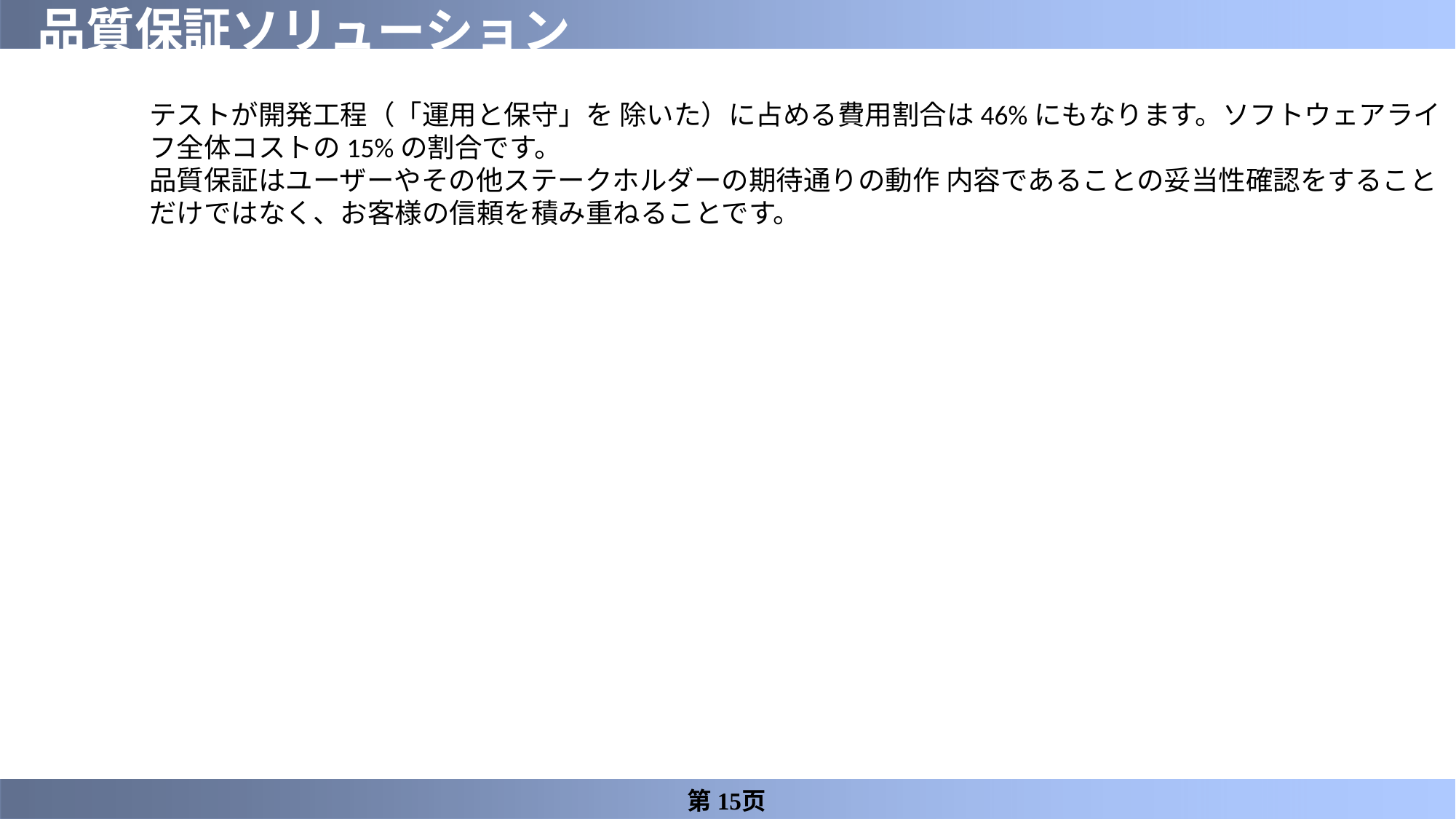

# 品質保証ソリューション
テストが開発工程（「運用と保守」を 除いた）に占める費用割合は46%にもなります。ソフトウェアライフ全体コストの15%の割合です。
品質保証はユーザーやその他ステークホルダーの期待通りの動作 内容であることの妥当性確認をすることだけではなく、お客様の信頼を積み重ねることです。
第15页